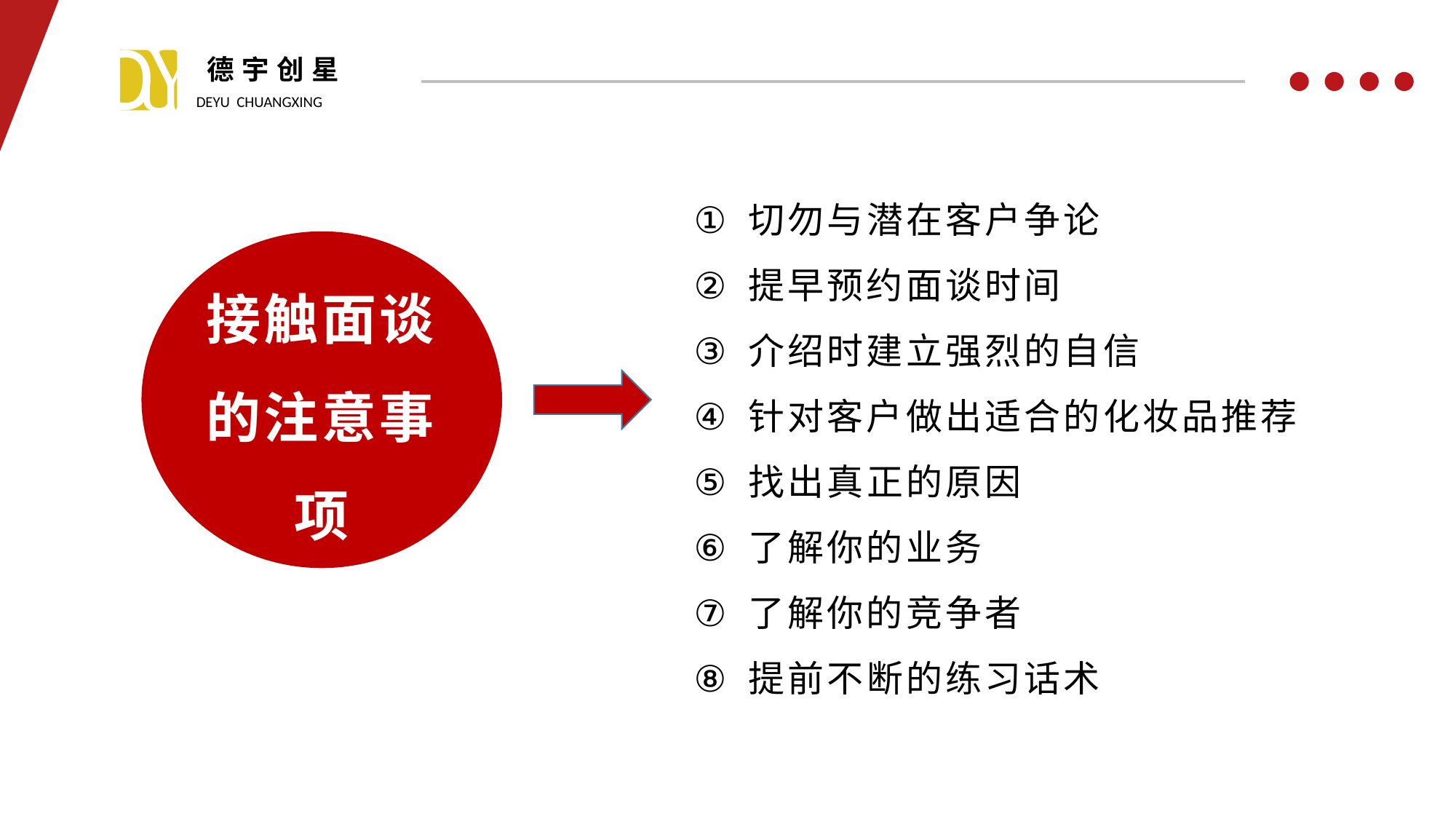

切勿与潜在客户争论
提早预约面谈时间
介绍时建立强烈的自信
针对客户做出适合的化妆品推荐
找出真正的原因
了解你的业务
了解你的竞争者
提前不断的练习话术
接触面谈的注意事项